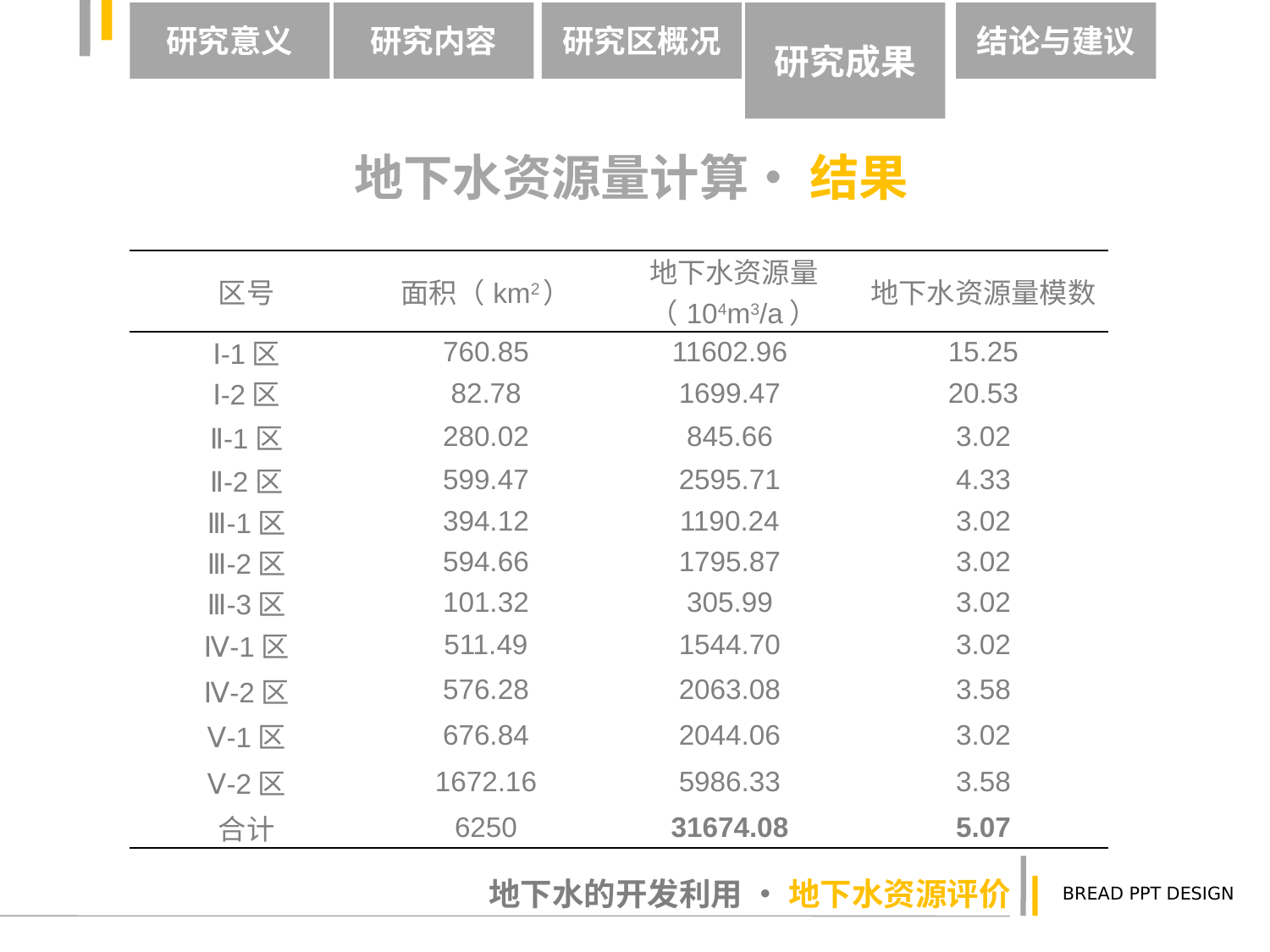

研究意义
研究内容
研究区概况
研究成果
结论与建议
# 地下水资源量计算• 结果
| 区号 | 面积（km2） | 地下水资源量（104m3/a） | 地下水资源量模数 |
| --- | --- | --- | --- |
| Ⅰ-1区 | 760.85 | 11602.96 | 15.25 |
| Ⅰ-2区 | 82.78 | 1699.47 | 20.53 |
| Ⅱ-1区 | 280.02 | 845.66 | 3.02 |
| Ⅱ-2区 | 599.47 | 2595.71 | 4.33 |
| Ⅲ-1区 | 394.12 | 1190.24 | 3.02 |
| Ⅲ-2区 | 594.66 | 1795.87 | 3.02 |
| Ⅲ-3区 | 101.32 | 305.99 | 3.02 |
| Ⅳ-1区 | 511.49 | 1544.70 | 3.02 |
| Ⅳ-2区 | 576.28 | 2063.08 | 3.58 |
| Ⅴ-1区 | 676.84 | 2044.06 | 3.02 |
| Ⅴ-2区 | 1672.16 | 5986.33 | 3.58 |
| 合计 | 6250 | 31674.08 | 5.07 |
地下水的开发利用 • 地下水资源评价